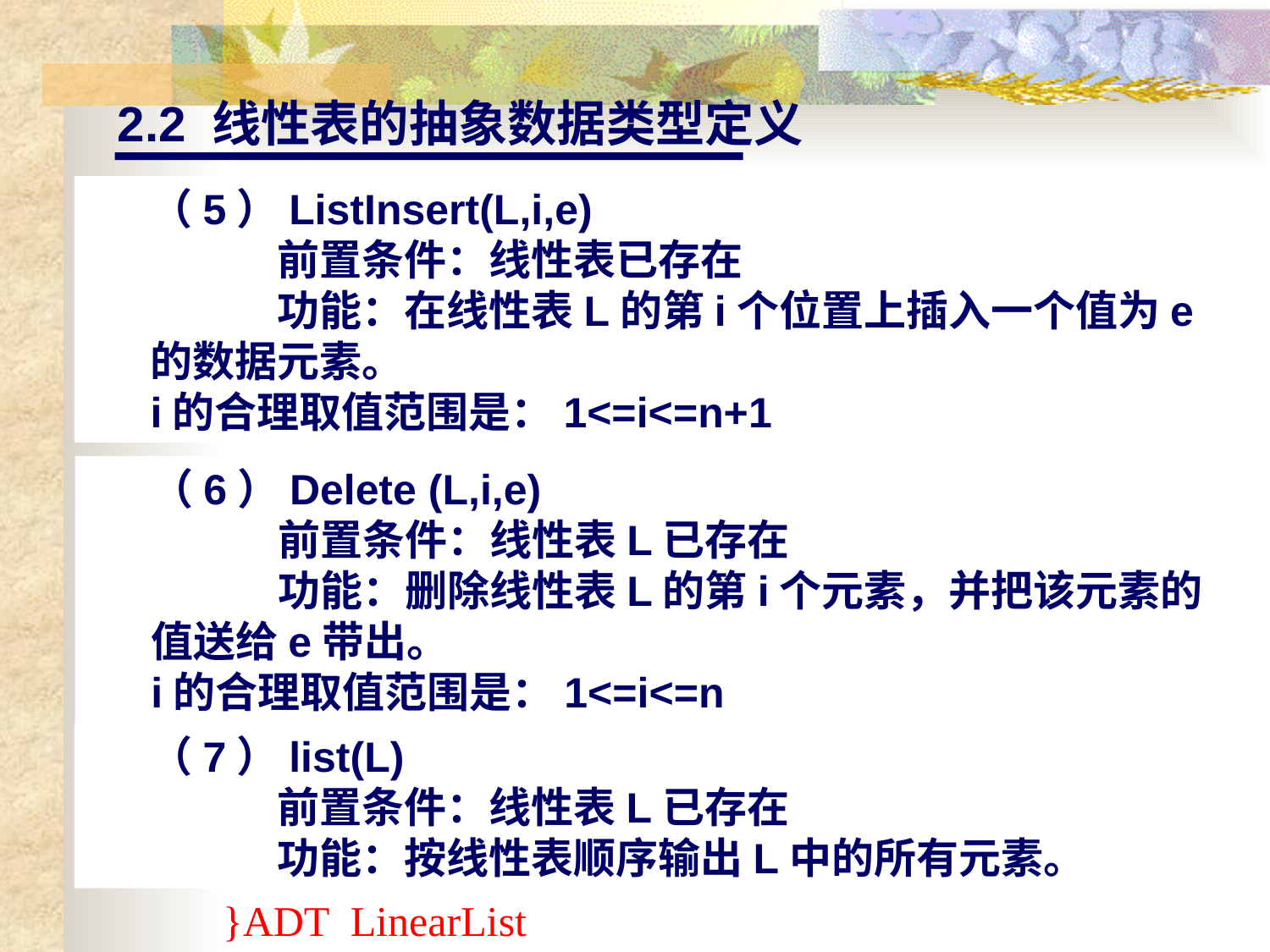

2.2 线性表的抽象数据类型定义

（5）ListInsert(L,i,e)
	前置条件：线性表已存在
	功能：在线性表L的第i个位置上插入一个值为e的数据元素。
i的合理取值范围是：1<=i<=n+1
（6）Delete (L,i,e)
	前置条件：线性表L已存在
	功能：删除线性表L的第i个元素，并把该元素的值送给e带出。
i的合理取值范围是：1<=i<=n

（7）list(L)
	前置条件：线性表L已存在
	功能：按线性表顺序输出L中的所有元素。
}ADT  LinearList